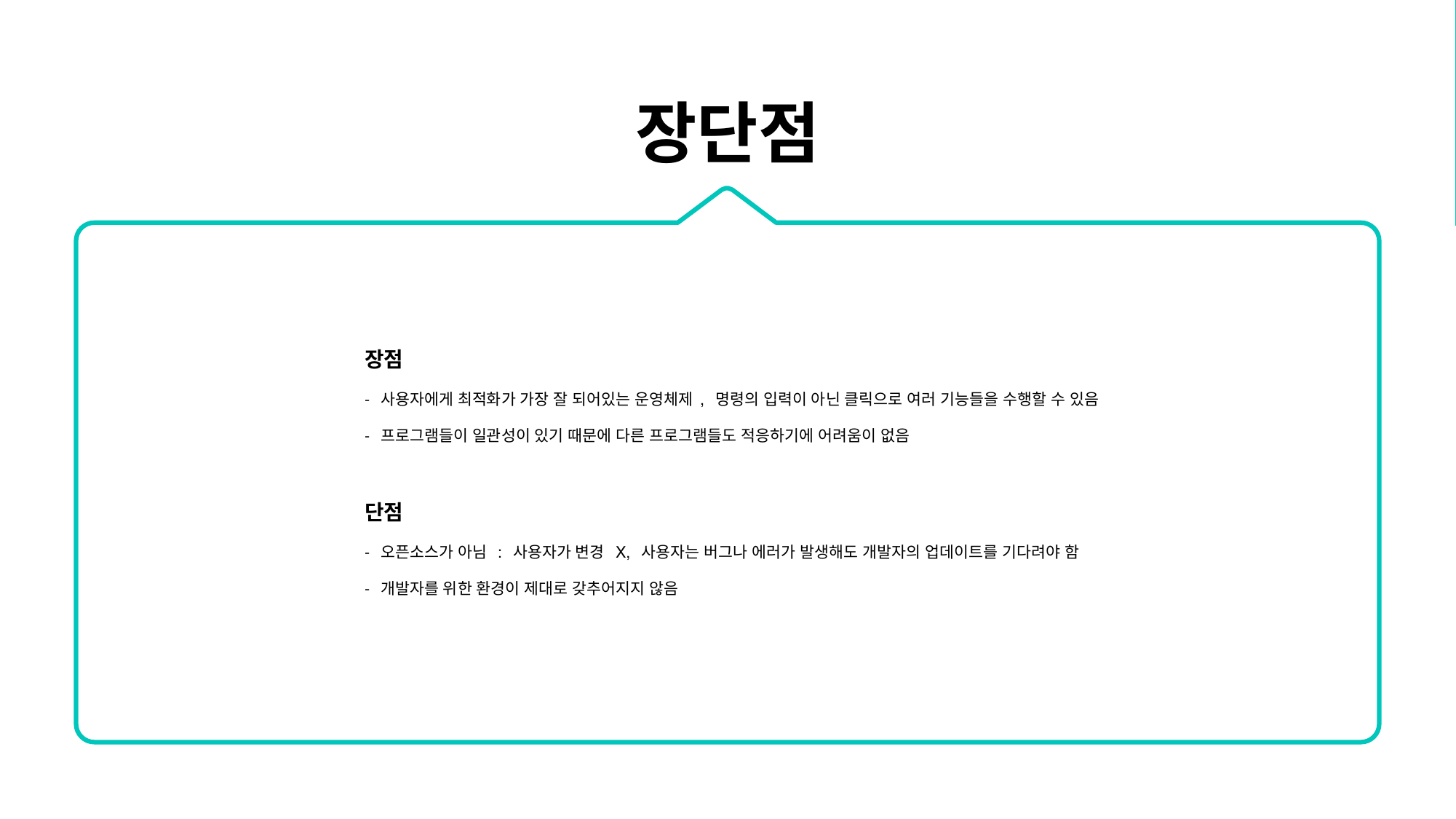

장단점

장점
- 사용자에게 최적화가 가장 잘 되어있는 운영체제, 명령의 입력이 아닌 클릭으로 여러 기능들을 수행할 수 있음
- 프로그램들이 일관성이 있기 때문에 다른 프로그램들도 적응하기에 어려움이 없음

단점
- 오픈소스가 아님 : 사용자가 변경 X, 사용자는 버그나 에러가 발생해도 개발자의 업데이트를 기다려야 함
- 개발자를 위한 환경이 제대로 갖추어지지 않음